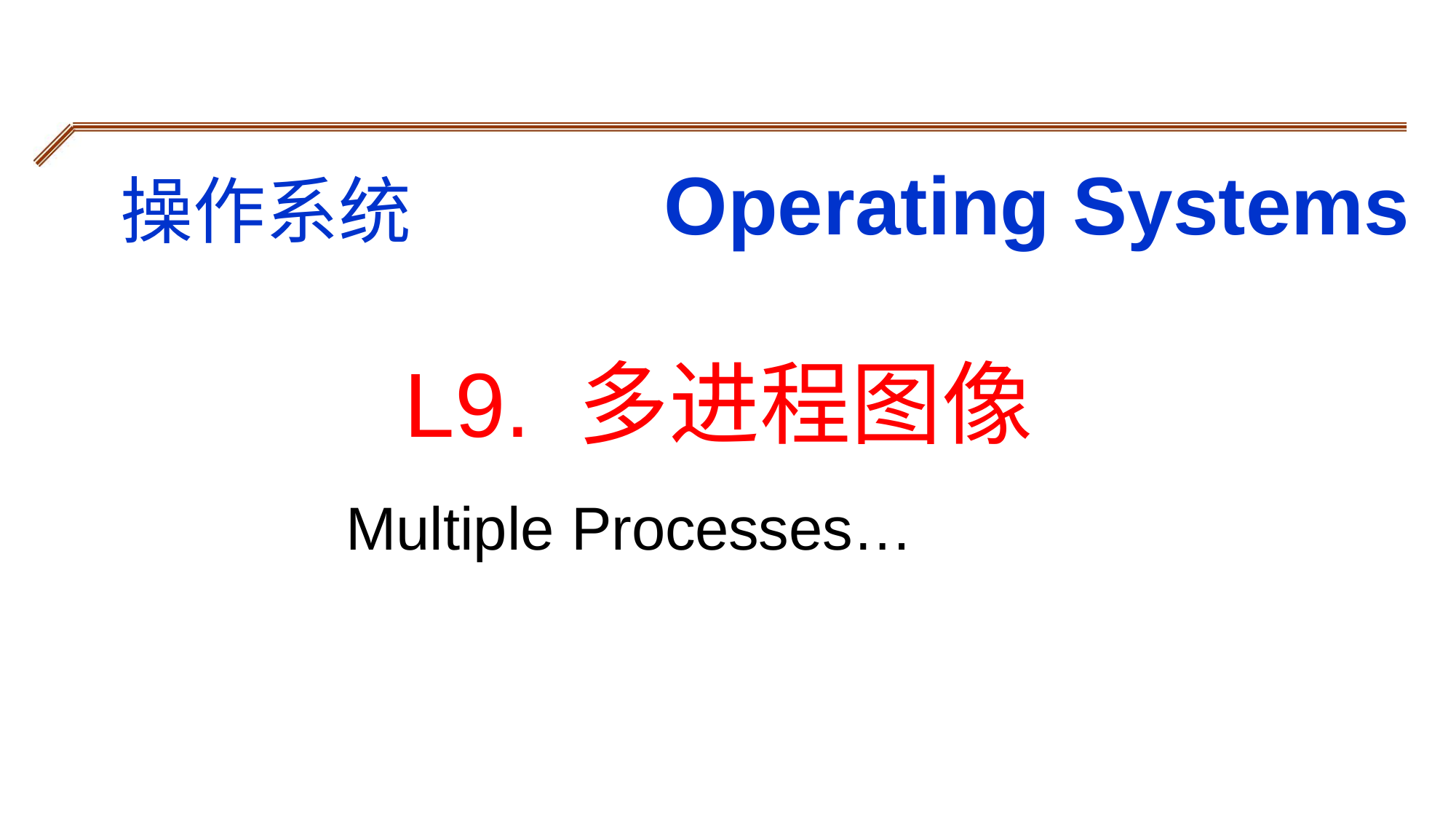

Operating Systems
操作系统
L9. 多进程图像
Multiple Processes…